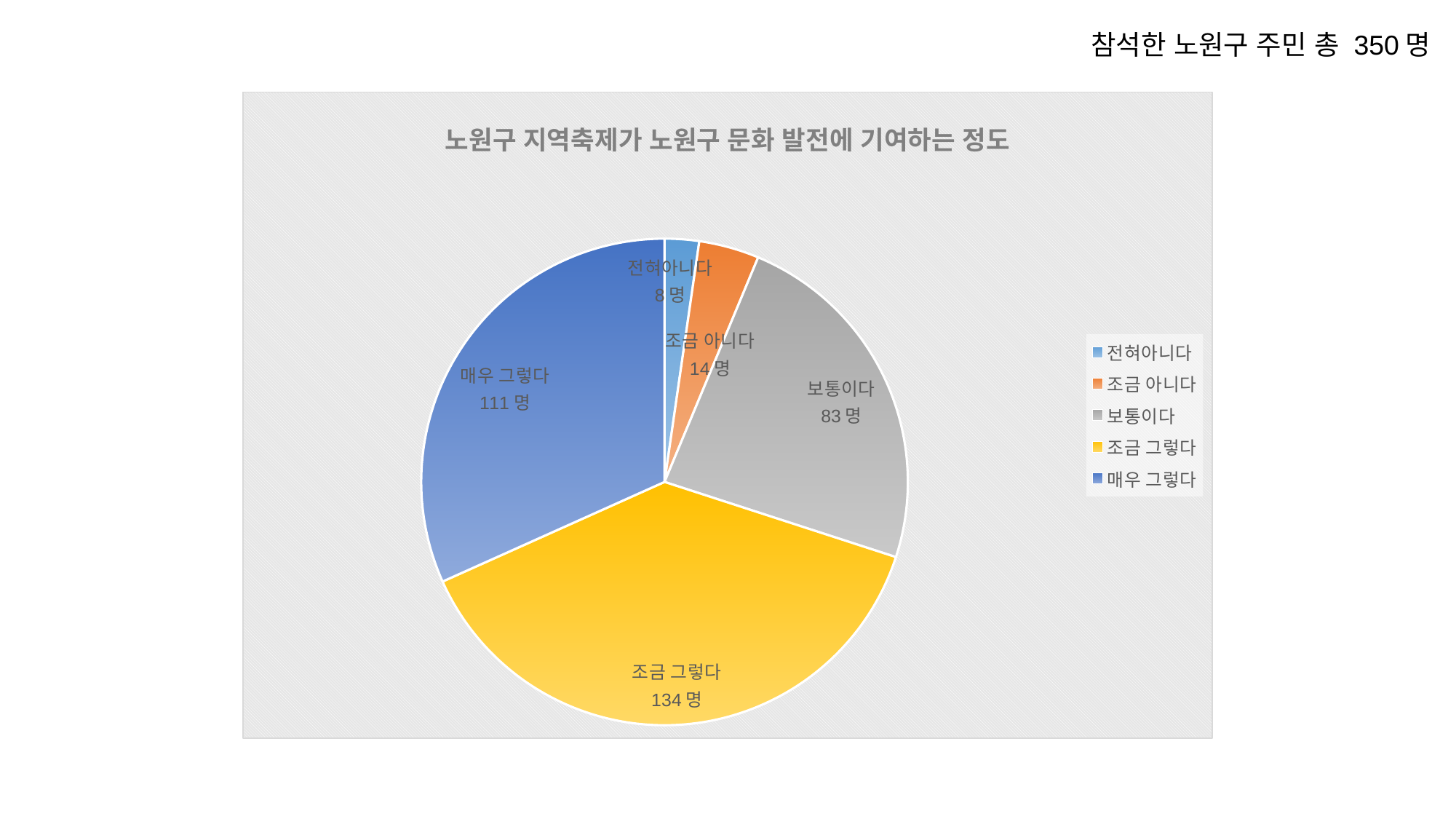

참석한 노원구 주민 총 350명

### Chart: 노원구 지역축제가 노원구 문화 발전에 기여하는 정도

| Category | 노원구 지역축제가 공릉 1동 문화 발전에 기여하는 정도 |
|---|---|
| 전혀아니다 | 8.0 |
| 조금 아니다 | 14.0 |
| 보통이다 | 83.0 |
| 조금 그렇다 | 134.0 |
| 매우 그렇다 | 111.0 |